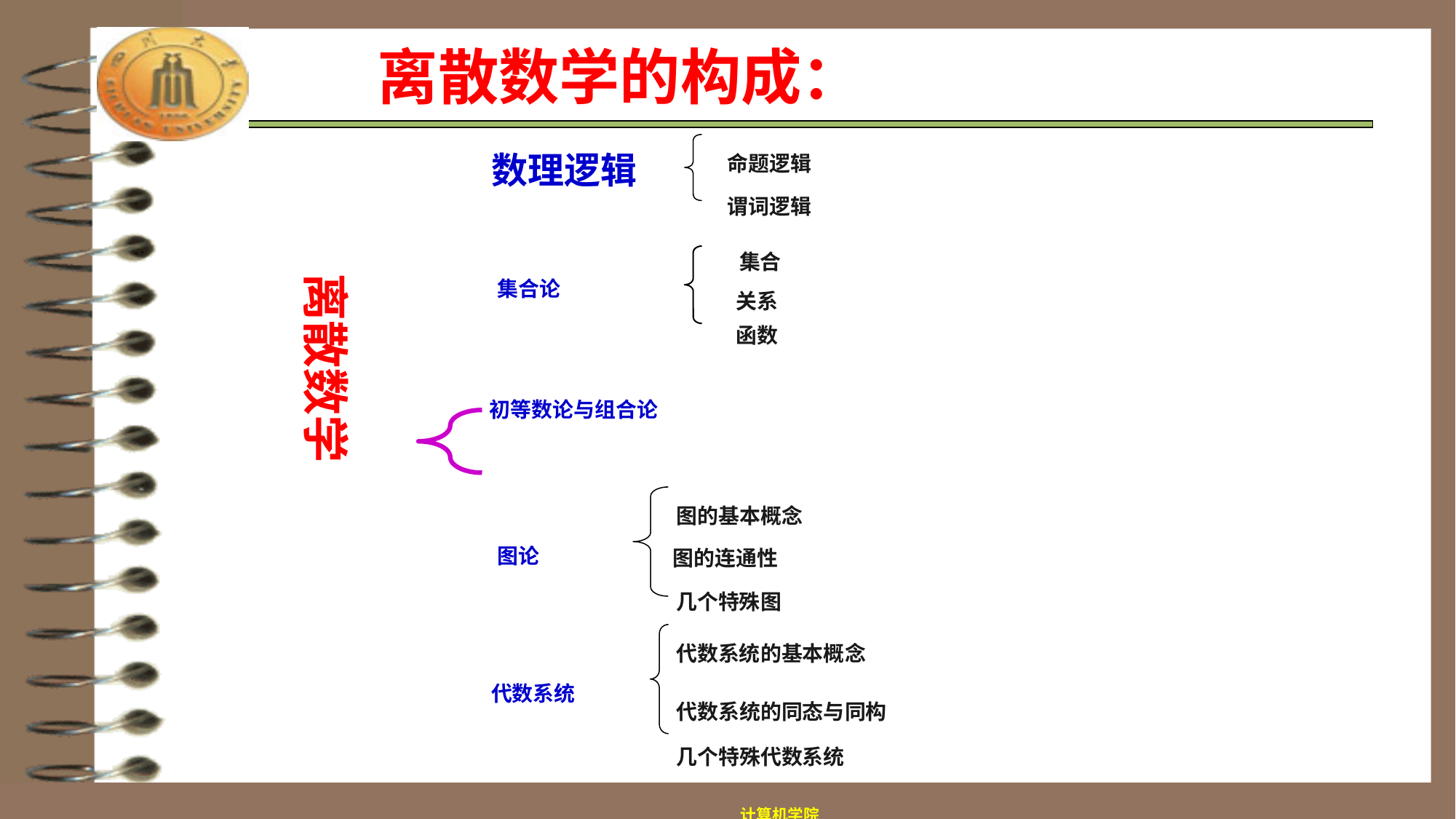

# 离散数学的构成：
命题逻辑
数理逻辑

谓词逻辑
集合
集合论

关系
离散数学
函数
初等数论与组合论

图的基本概念

图论
图的连通性
几个特殊图
代数系统的基本概念

代数系统
代数系统的同态与同构
几个特殊代数系统

计算机学院
4